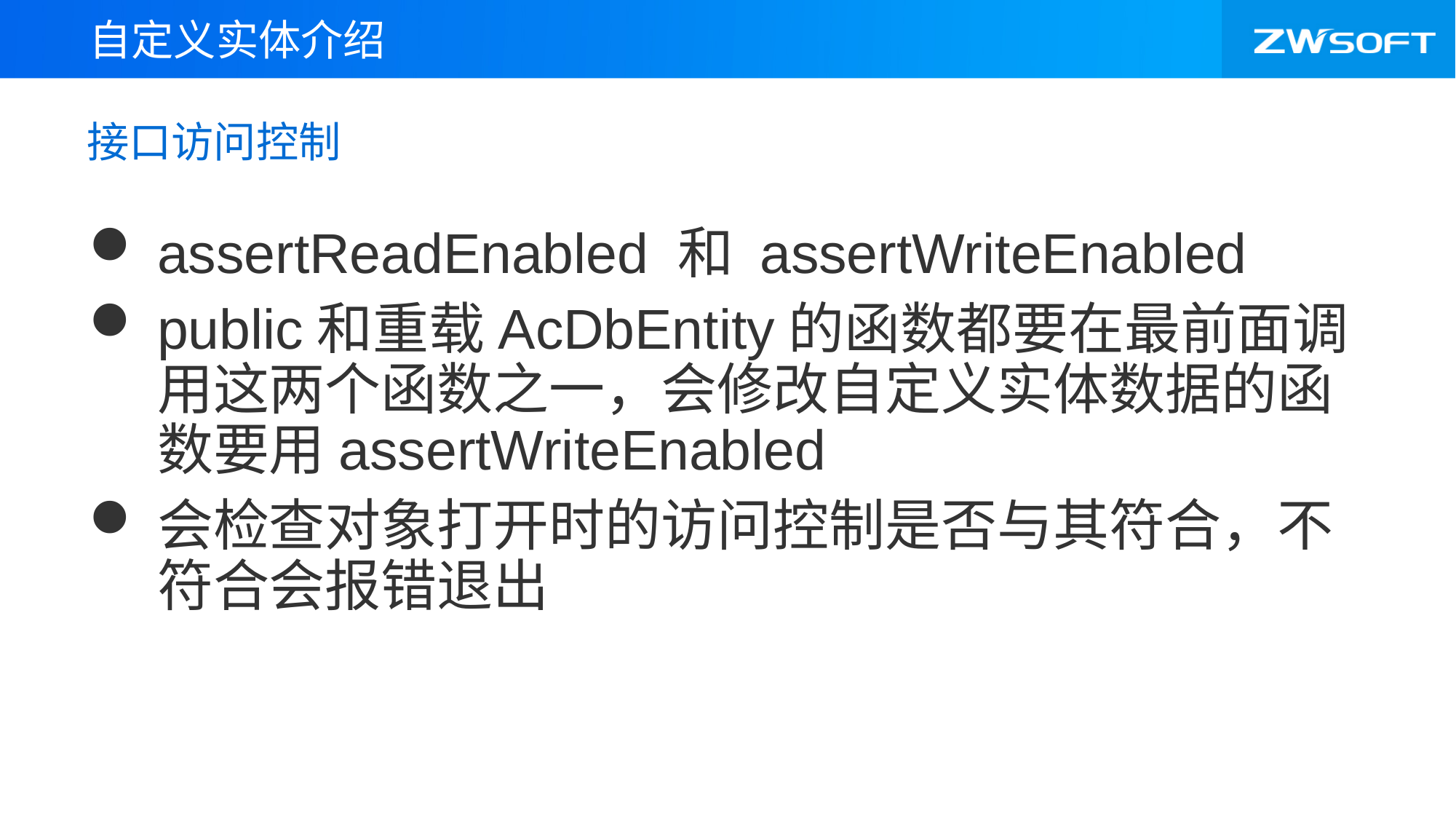

自定义实体介绍
# 接口访问控制
assertReadEnabled 和 assertWriteEnabled
public和重载AcDbEntity的函数都要在最前面调用这两个函数之一，会修改自定义实体数据的函数要用assertWriteEnabled
会检查对象打开时的访问控制是否与其符合，不符合会报错退出